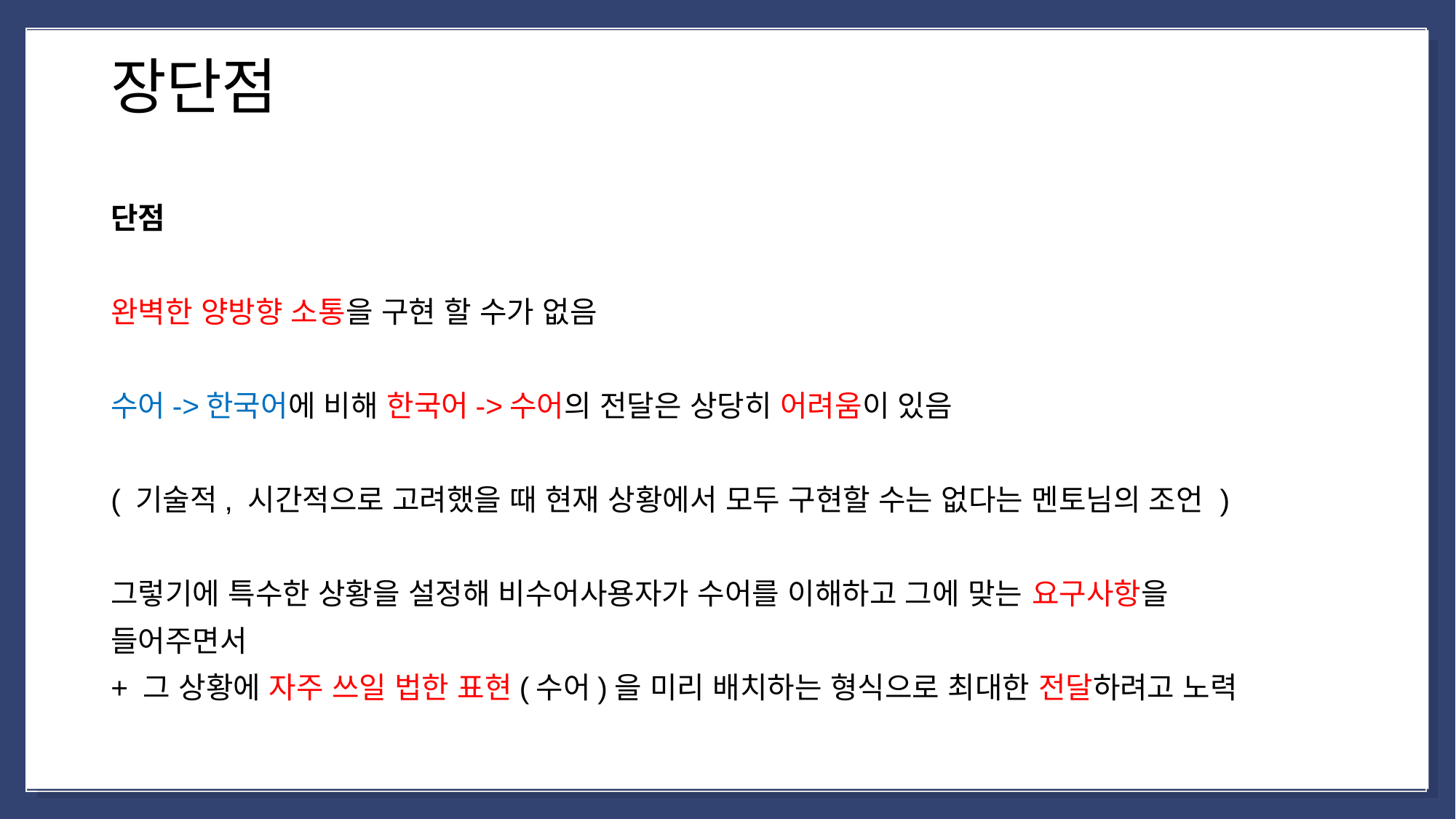

장단점
1. 제목을 입력하세요

단점

완벽한 양방향 소통을 구현 할 수가 없음

수어->한국어에 비해 한국어->수어의 전달은 상당히 어려움이 있음

( 기술적, 시간적으로 고려했을 때 현재 상황에서 모두 구현할 수는 없다는 멘토님의 조언 )

그렇기에 특수한 상황을 설정해 비수어사용자가 수어를 이해하고 그에 맞는 요구사항을
들어주면서
+ 그 상황에 자주 쓰일 법한 표현(수어)을 미리 배치하는 형식으로 최대한 전달하려고 노력